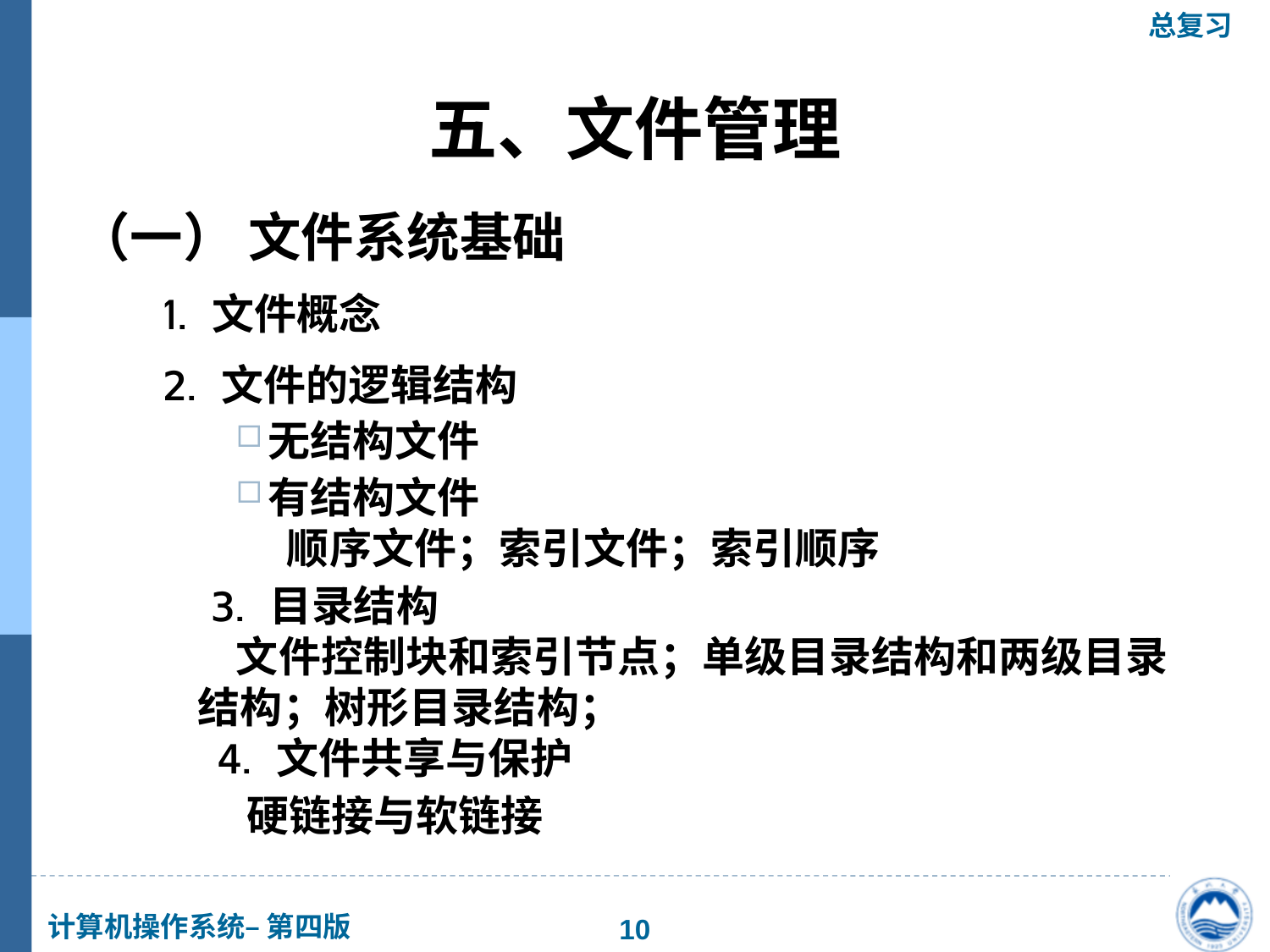

五、文件管理
（一） 文件系统基础
    1. 文件概念
    2. 文件的逻辑结构
无结构文件
有结构文件
  顺序文件；索引文件；索引顺序
 3. 目录结构
    文件控制块和索引节点；单级目录结构和两级目录结构；树形目录结构；
 4. 文件共享与保护
    硬链接与软链接